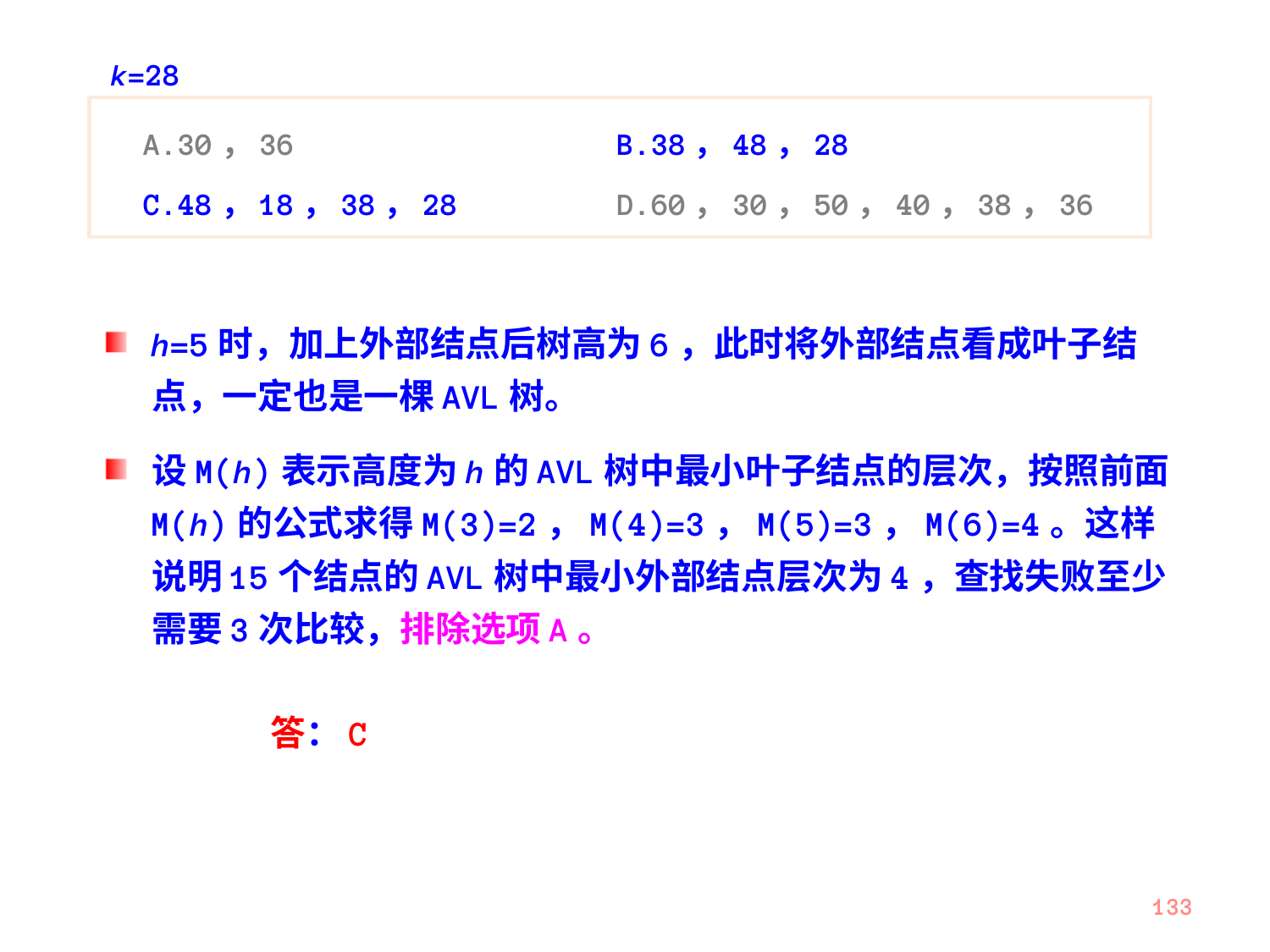

k=28
  A.30，36			B.38，48，28
  C.48，18，38，28		D.60，30，50，40，38，36
h=5时，加上外部结点后树高为6，此时将外部结点看成叶子结点，一定也是一棵AVL树。
设M(h)表示高度为h的AVL树中最小叶子结点的层次，按照前面M(h)的公式求得M(3)=2，M(4)=3，M(5)=3，M(6)=4。这样说明15个结点的AVL树中最小外部结点层次为4，查找失败至少需要3次比较，排除选项A。
答：C
133